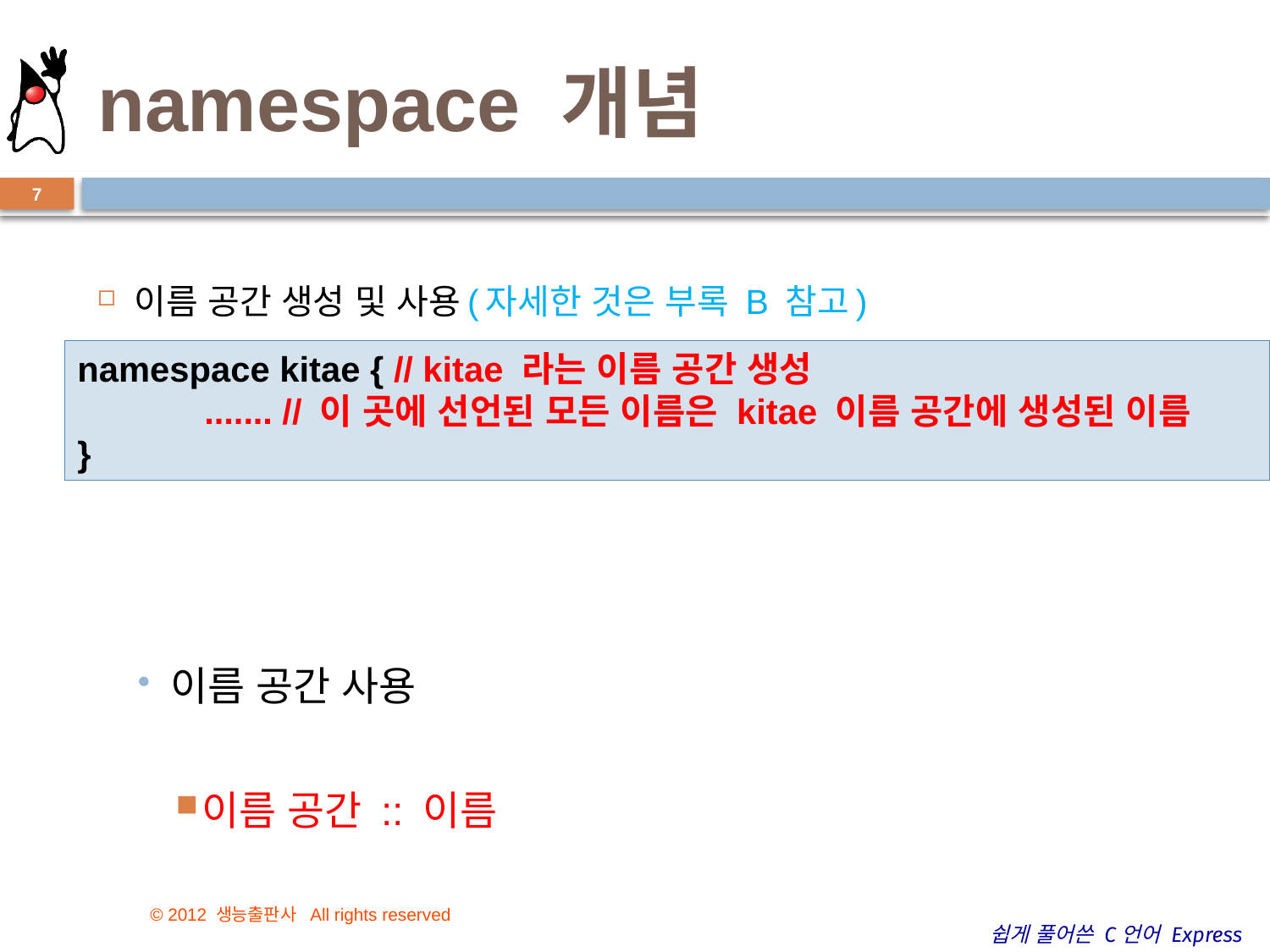

# namespace 개념
7

이름 공간 생성 및 사용(자세한 것은 부록 B 참고)

이름 공간 사용

이름 공간 :: 이름
namespace kitae { // kitae 라는 이름 공간 생성
	....... // 이 곳에 선언된 모든 이름은 kitae 이름 공간에 생성된 이름
}